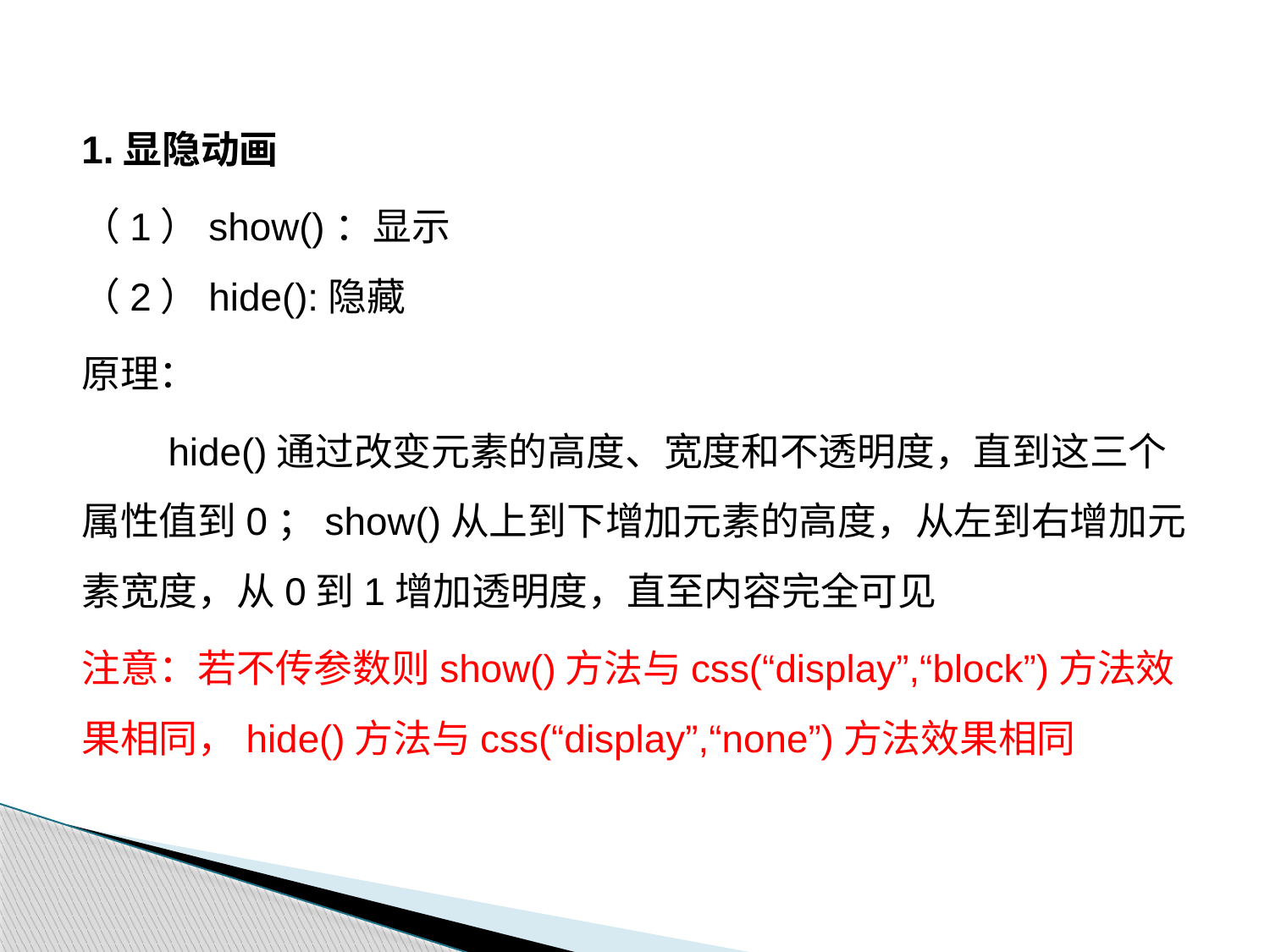

1.显隐动画
（1）show()：显示
（2）hide():隐藏
原理：
        hide()通过改变元素的高度、宽度和不透明度，直到这三个 属性值到0；show()从上到下增加元素的高度，从左到右增加元素宽度，从0到1增加透明度，直至内容完全可见
注意：若不传参数则show()方法与css(“display”,“block”)方法效果相同，hide()方法与css(“display”,“none”)方法效果相同